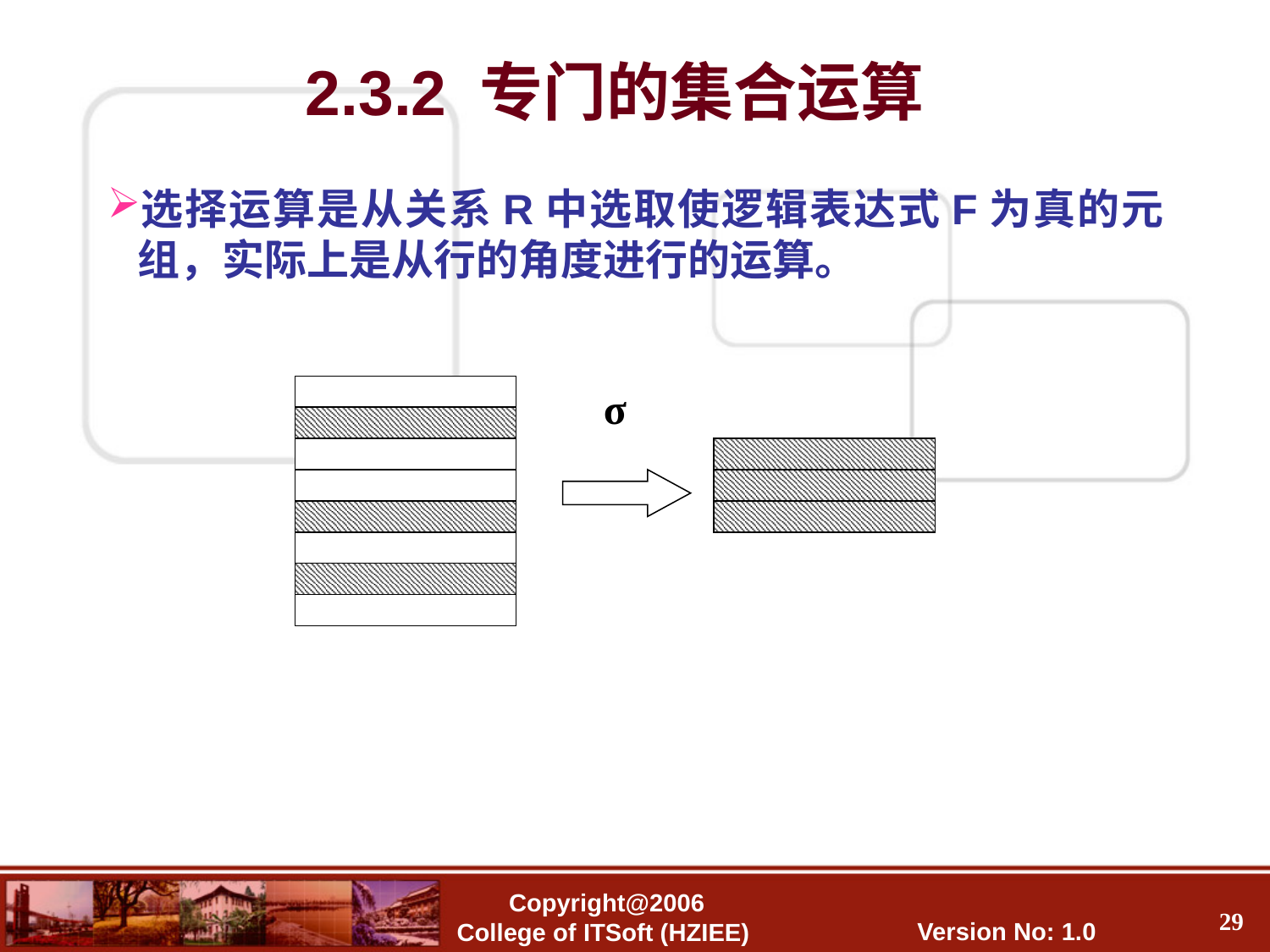

2.3.2 专门的集合运算
选择运算是从关系R中选取使逻辑表达式F为真的元组，实际上是从行的角度进行的运算。

σ